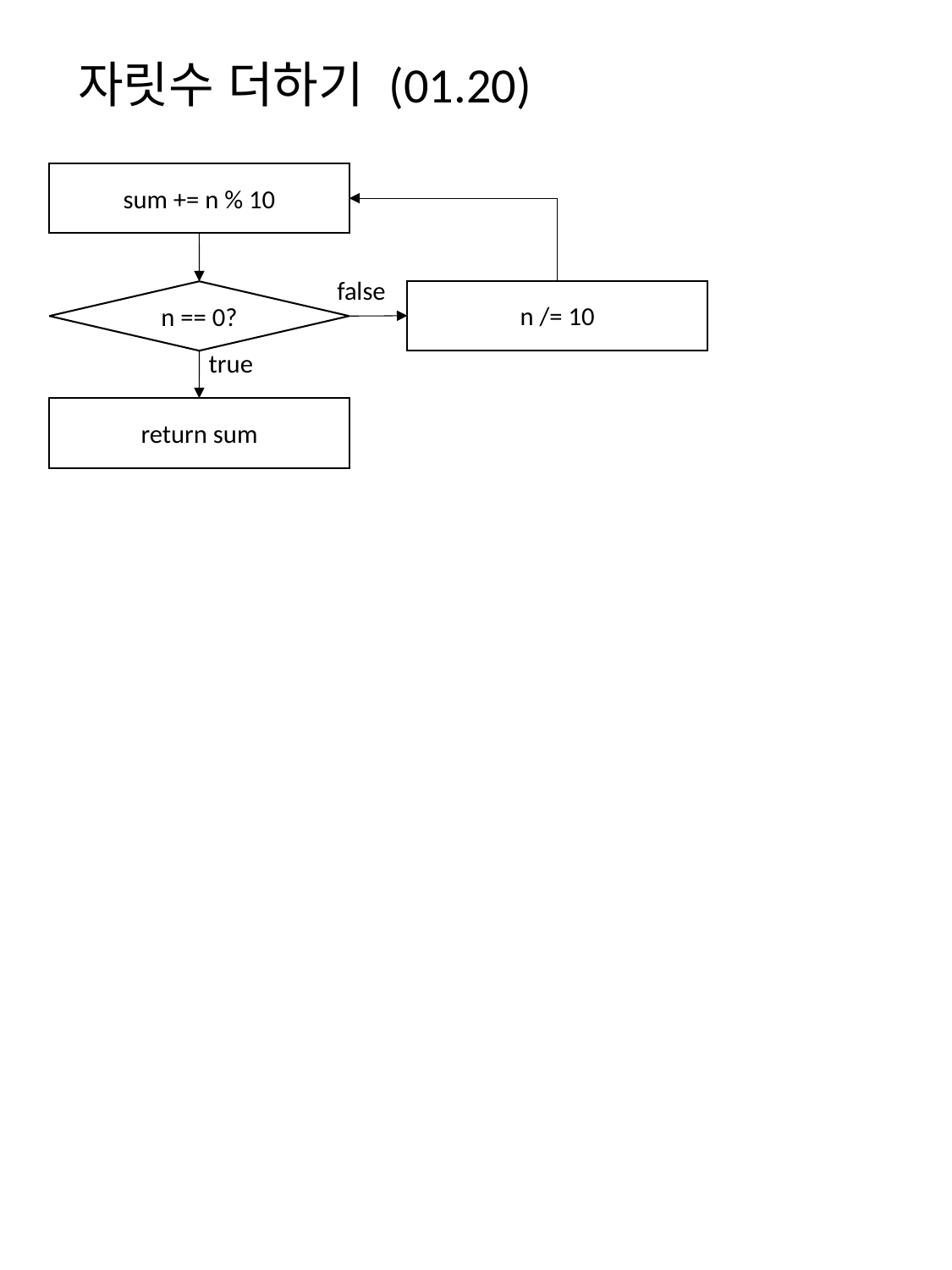

# 자릿수 더하기 (01.20)
sum += n % 10
false
n /= 10
n == 0?
true
return sum